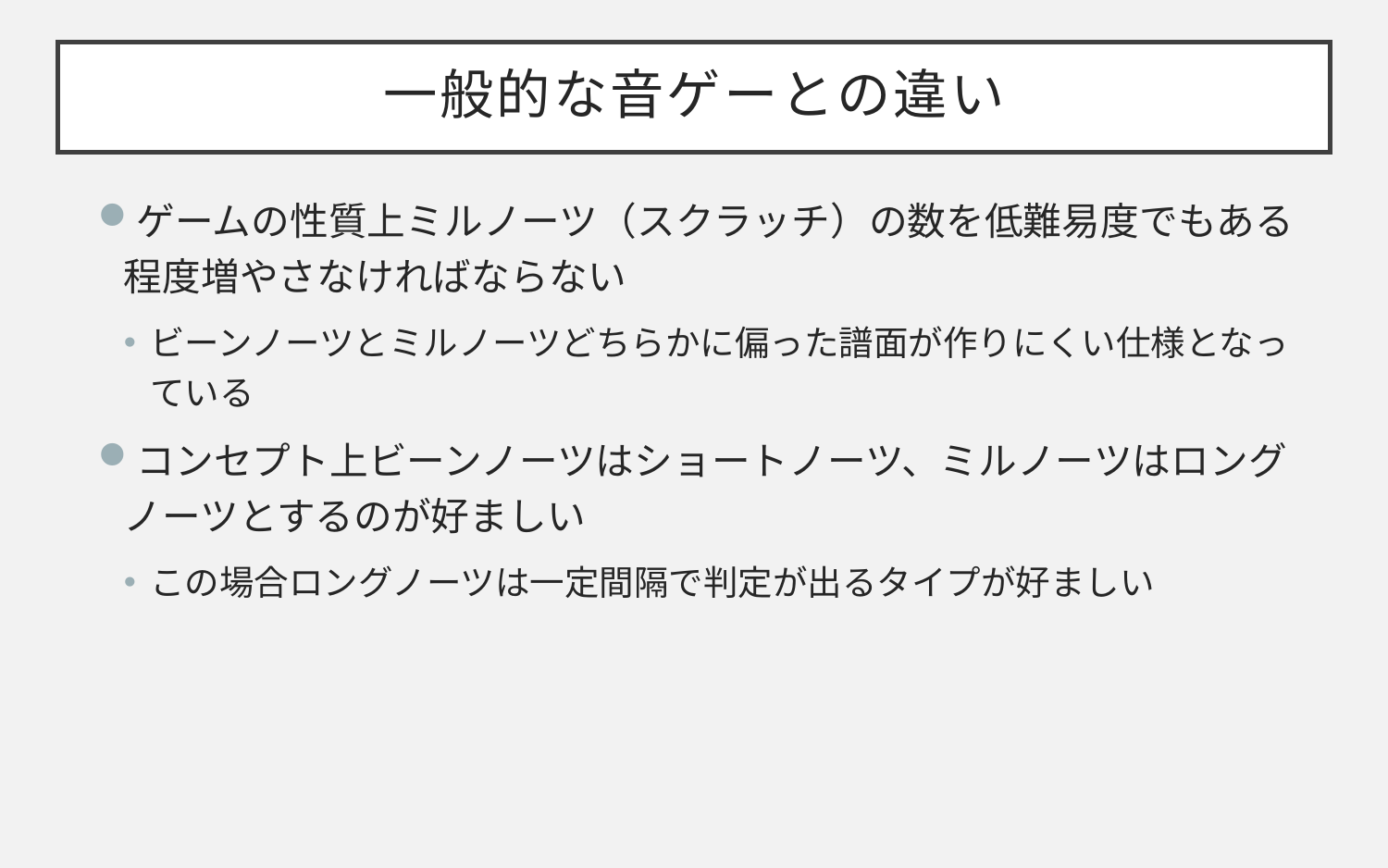

# 一般的な音ゲーとの違い
ゲームの性質上ミルノーツ（スクラッチ）の数を低難易度でもある程度増やさなければならない
ビーンノーツとミルノーツどちらかに偏った譜面が作りにくい仕様となっている
コンセプト上ビーンノーツはショートノーツ、ミルノーツはロングノーツとするのが好ましい
この場合ロングノーツは一定間隔で判定が出るタイプが好ましい